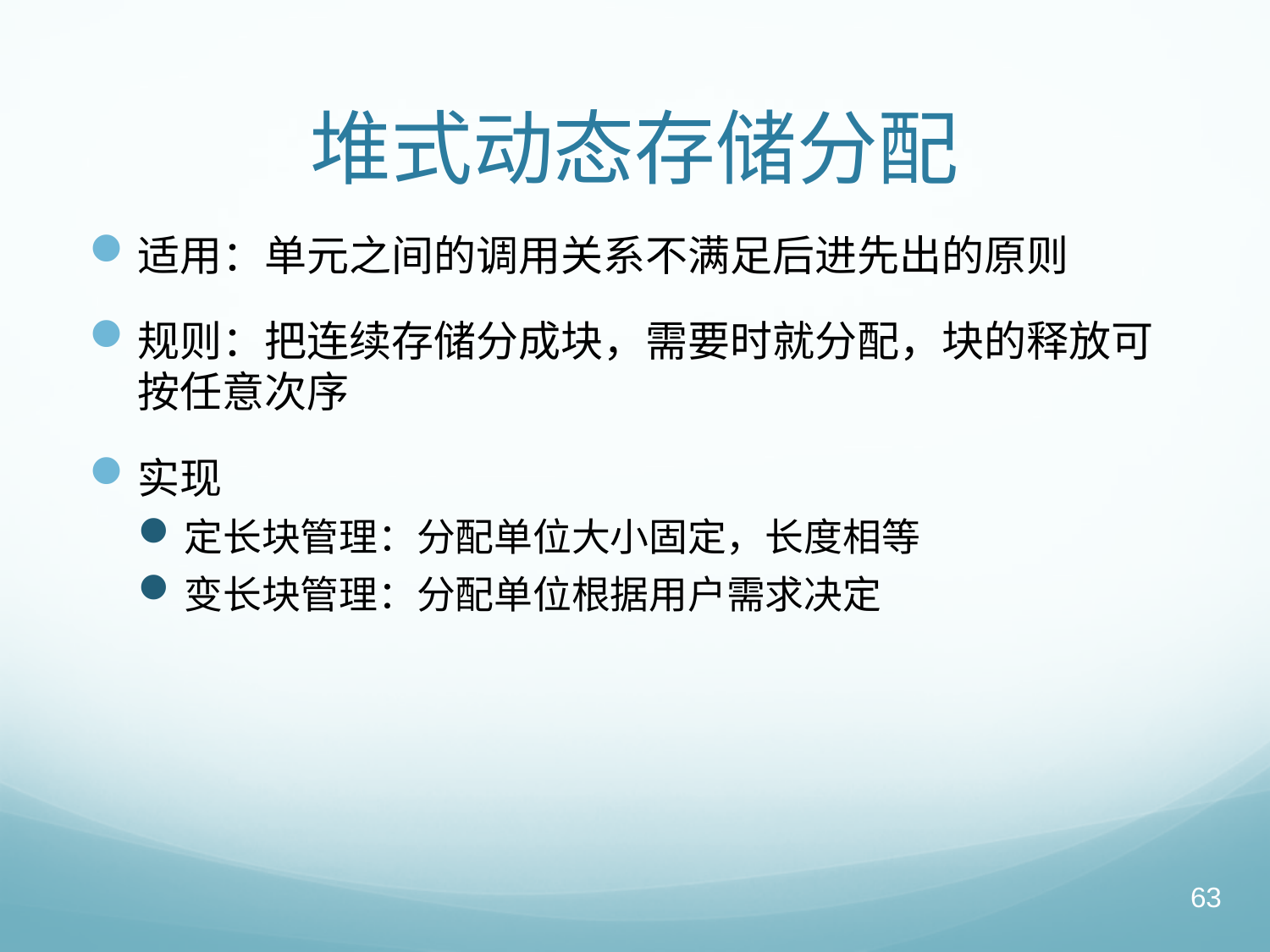

# 堆式动态存储分配
适用：单元之间的调用关系不满足后进先出的原则
规则：把连续存储分成块，需要时就分配，块的释放可按任意次序
实现
定长块管理：分配单位大小固定，长度相等
变长块管理：分配单位根据用户需求决定
63